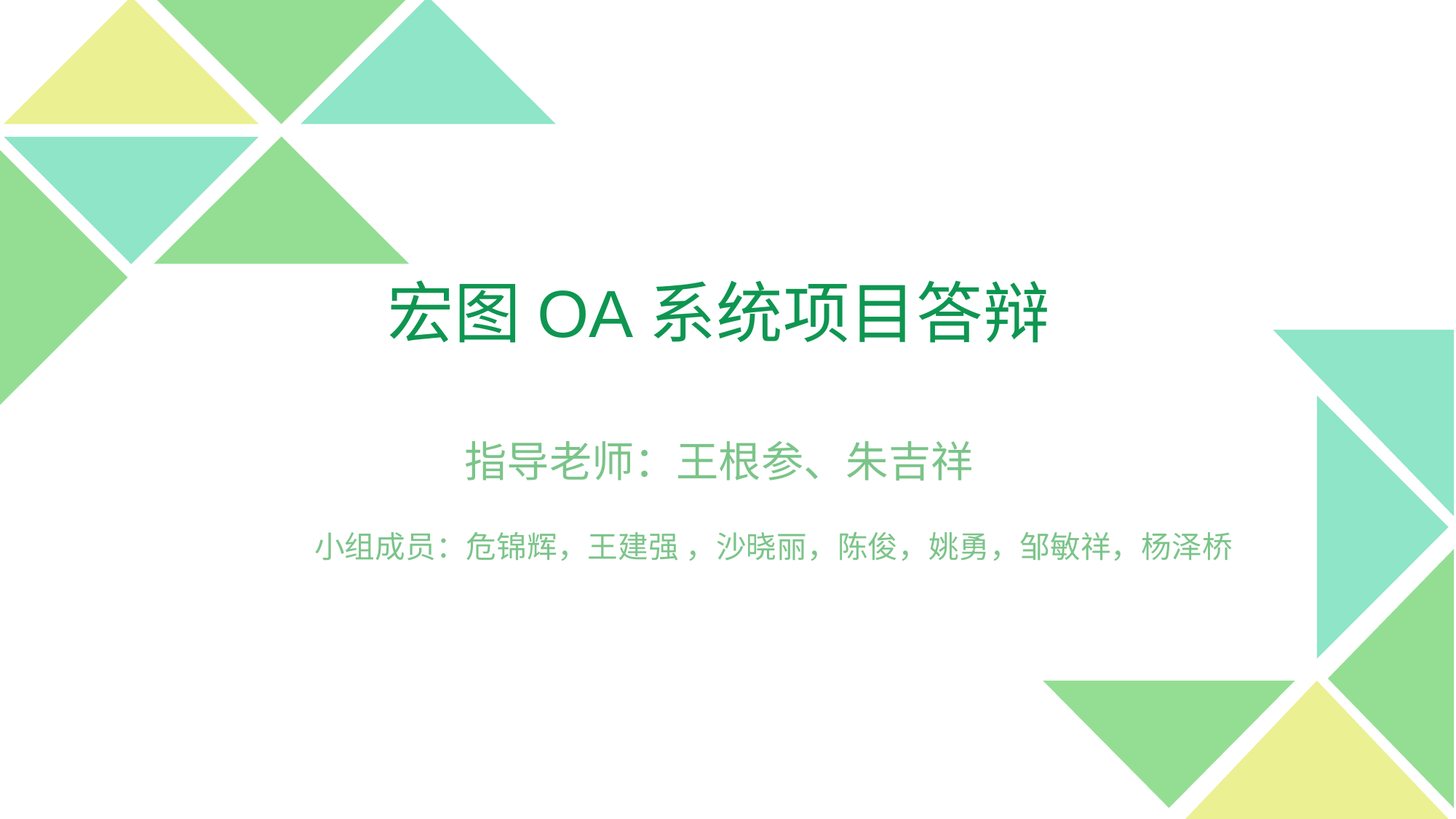

# 宏图OA系统项目答辩
指导老师：王根参、朱吉祥

	小组成员：危锦辉，王建强 ，沙晓丽，陈俊，姚勇，邹敏祥，杨泽桥